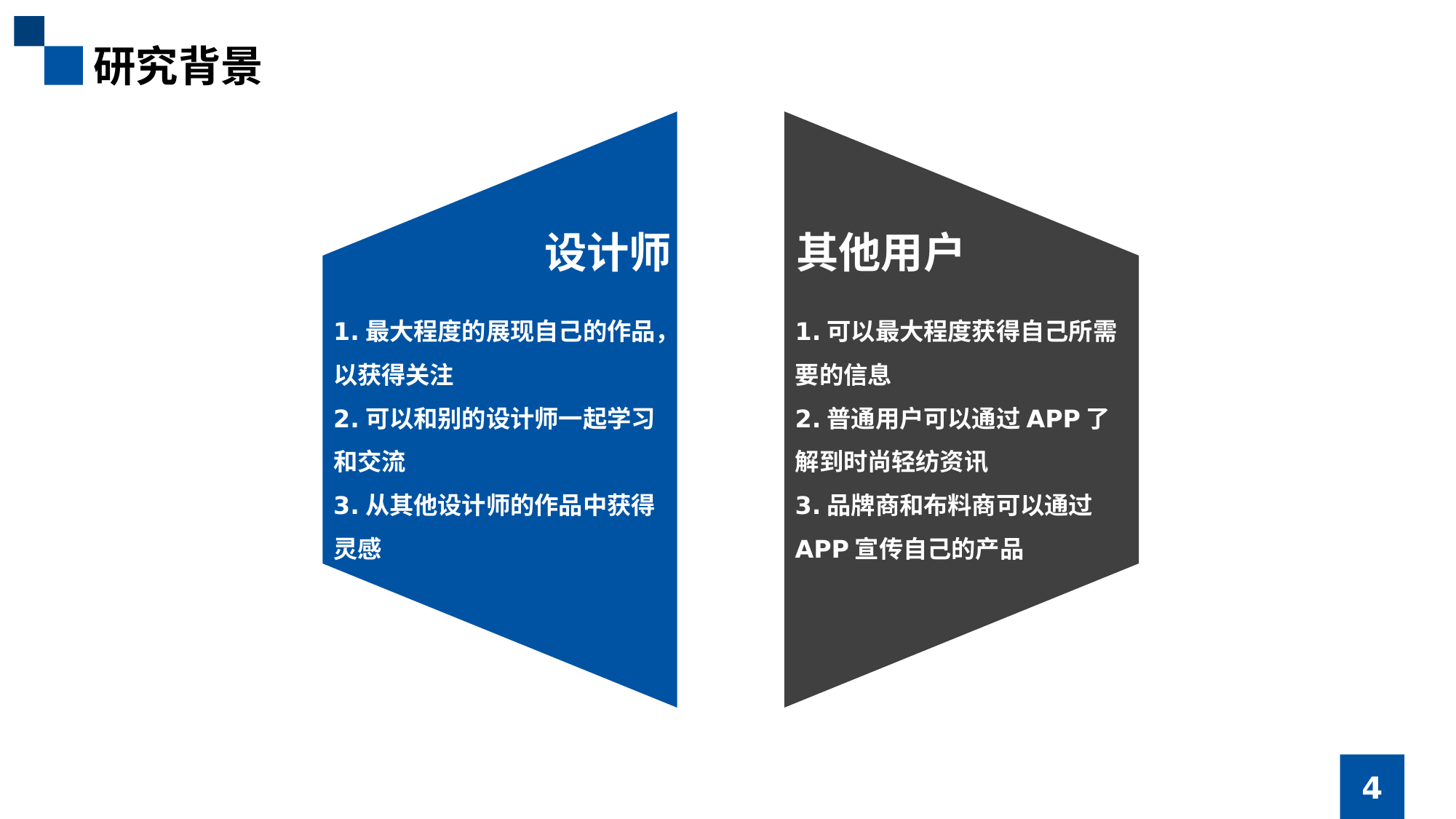

研究背景
设计师
其他用户

1.最大程度的展现自己的作品，以获得关注
2.可以和别的设计师一起学习和交流
3.从其他设计师的作品中获得灵感
1.可以最大程度获得自己所需要的信息
2.普通用户可以通过APP了解到时尚轻纺资讯
3.品牌商和布料商可以通过APP宣传自己的产品
4